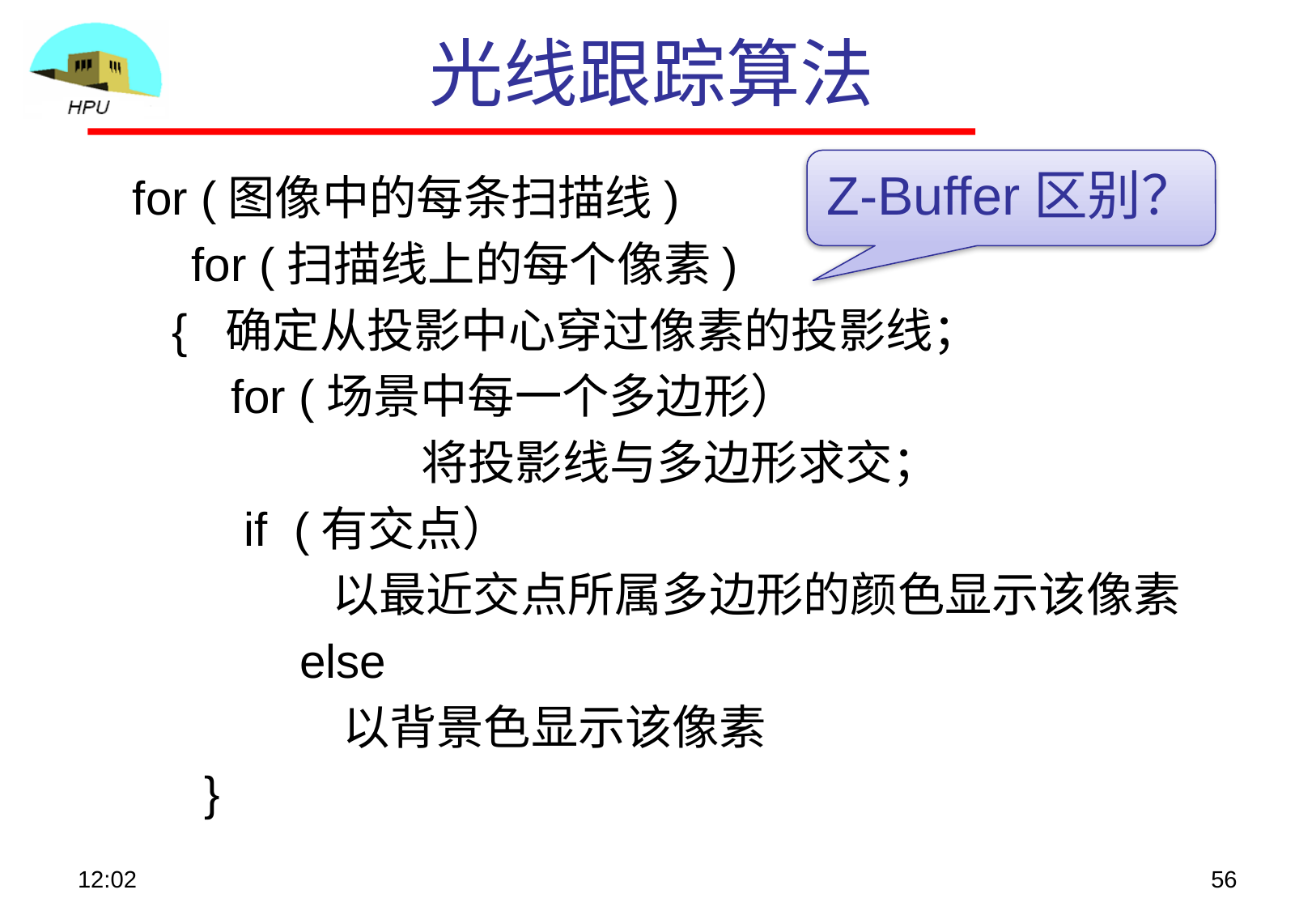

# 光线跟踪算法
Z-Buffer区别？
for (图像中的每条扫描线)
	 for (扫描线上的每个像素)
   {  确定从投影中心穿过像素的投影线；
 	    for (场景中每一个多边形）
			将投影线与多边形求交；
	     if  (有交点）
		  以最近交点所属多边形的颜色显示该像素
		else
		   以背景色显示该像素
	  }
12:02
56